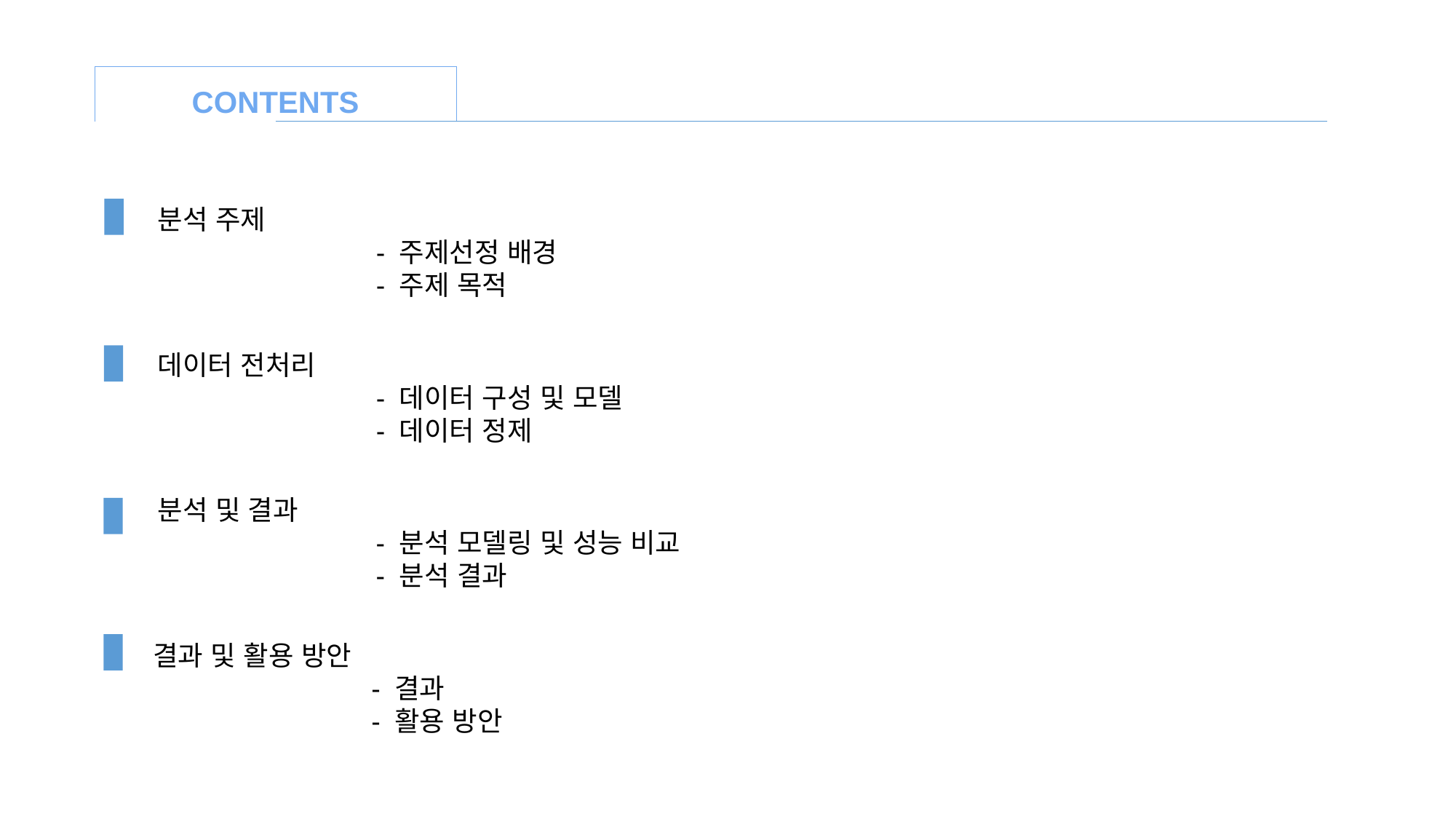

CONTENTS
분석 주제
		- 주제선정 배경
		- 주제 목적

데이터 전처리
		- 데이터 구성 및 모델
		- 데이터 정제

분석 및 결과
		- 분석 모델링 및 성능 비교
		- 분석 결과

결과 및 활용 방안
		- 결과
		- 활용 방안